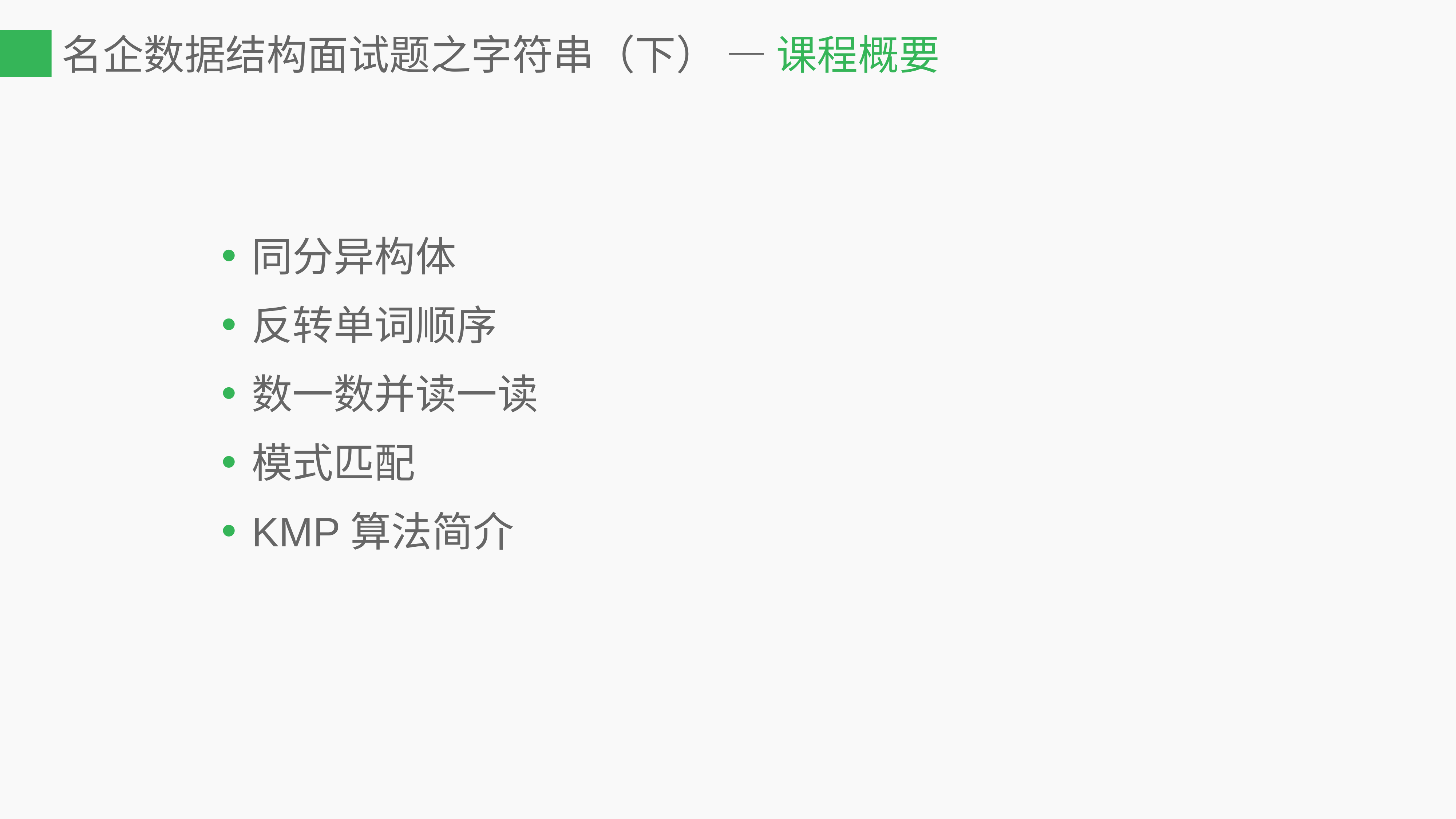

# 名企数据结构面试题之字符串（下） — 课程概要
同分异构体
反转单词顺序
数一数并读一读
模式匹配
KMP算法简介